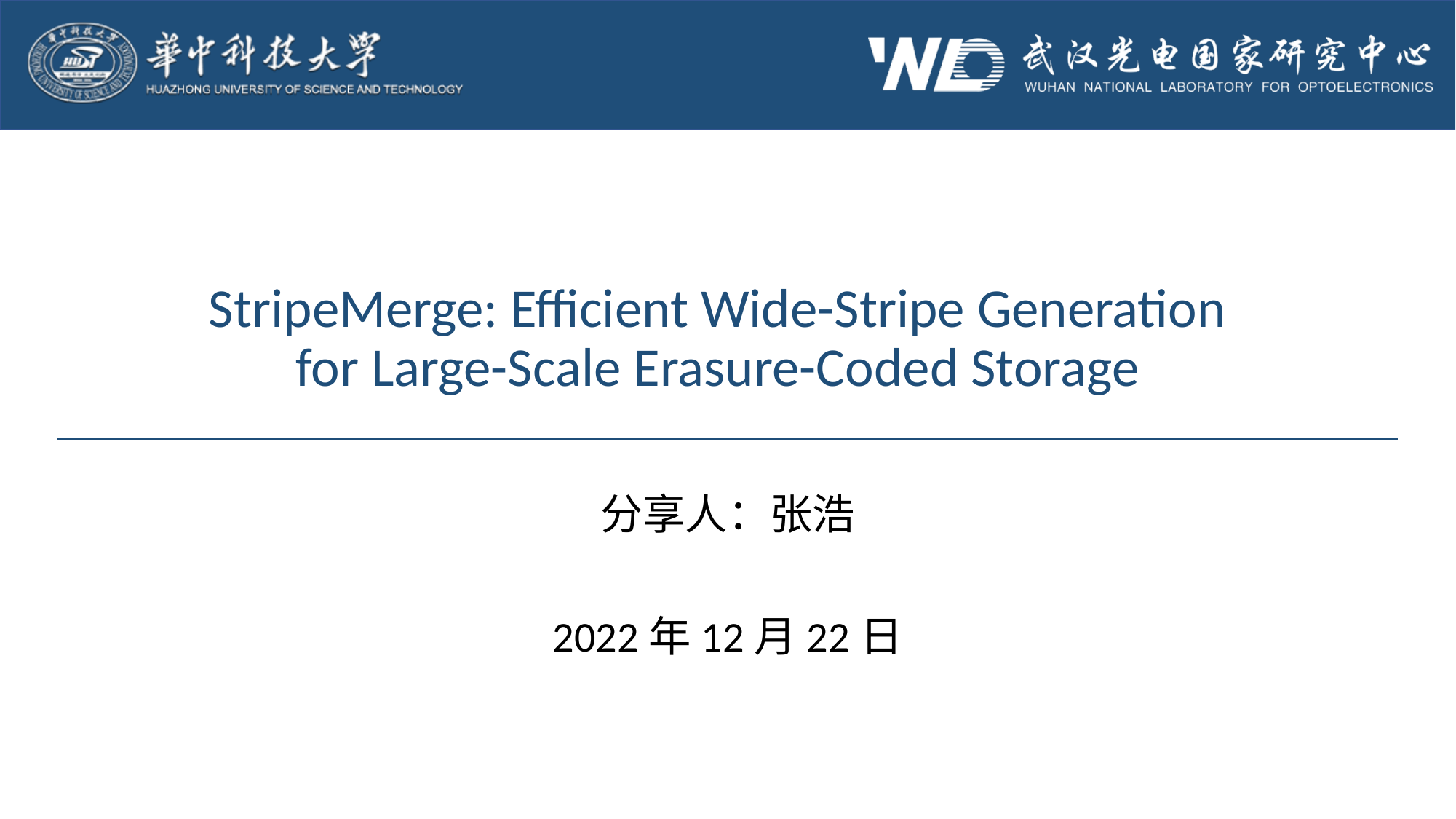

# StripeMerge: Efficient Wide-Stripe Generation for Large-Scale Erasure-Coded Storage
分享人：张浩

2022年12月22日